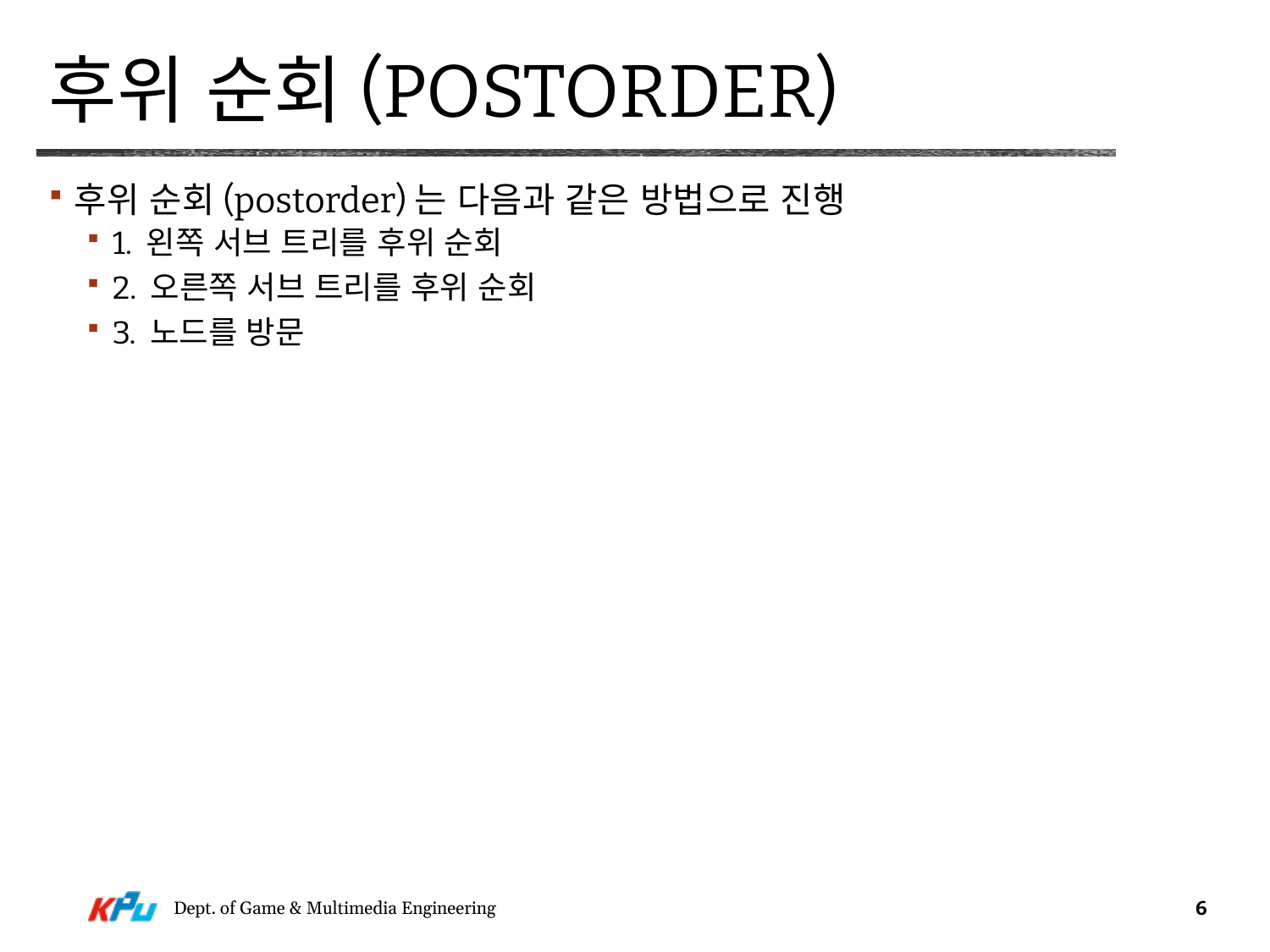

# 후위 순회(postorder)
후위 순회(postorder)는 다음과 같은 방법으로 진행
1. 왼쪽 서브 트리를 후위 순회
2. 오른쪽 서브 트리를 후위 순회
3. 노드를 방문

Dept. of Game & Multimedia Engineering
6